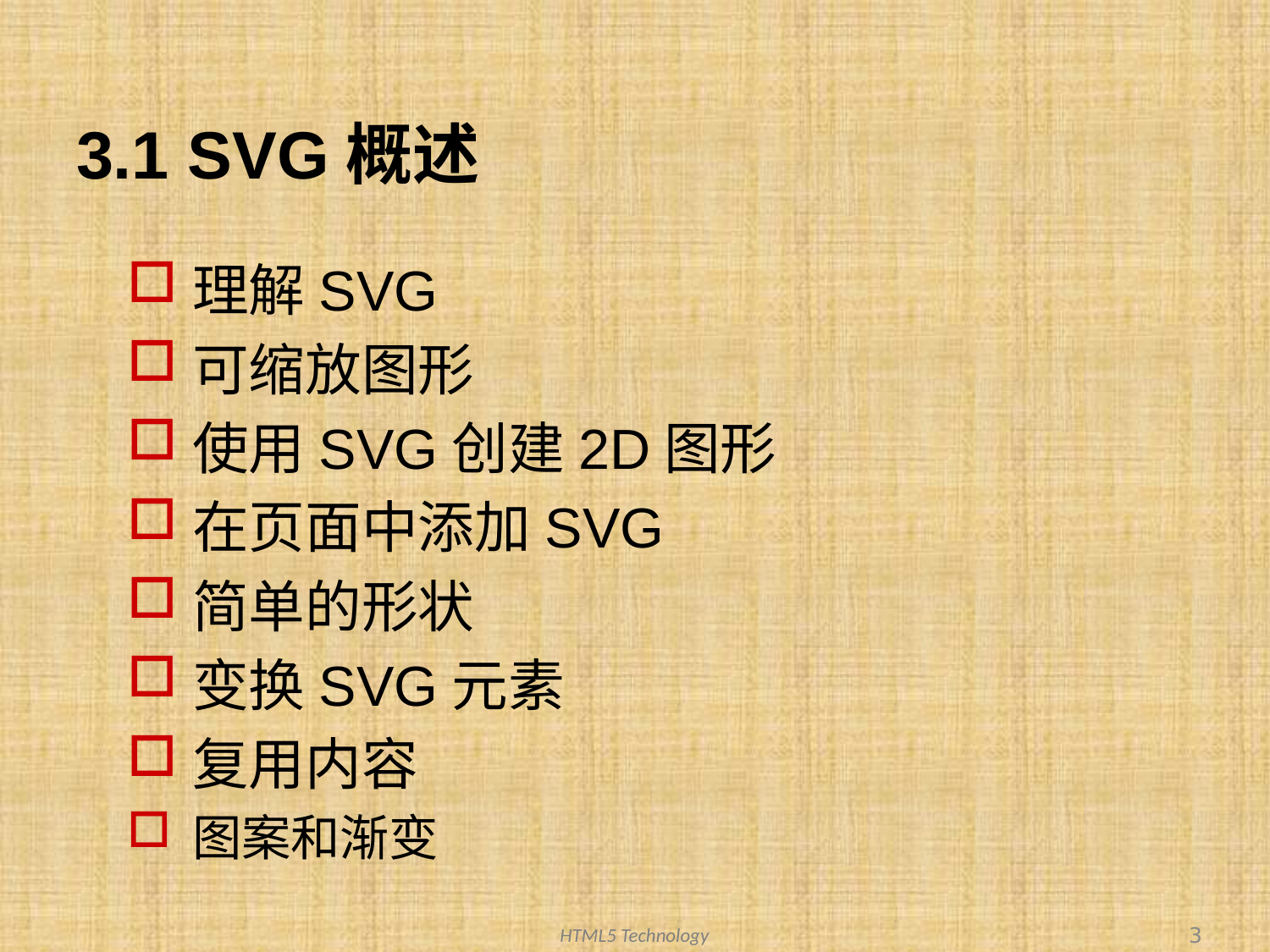

# 3.1 SVG概述
理解SVG
可缩放图形
使用SVG创建2D图形
在页面中添加SVG
简单的形状
变换SVG元素
复用内容
图案和渐变
3
HTML5 Technology